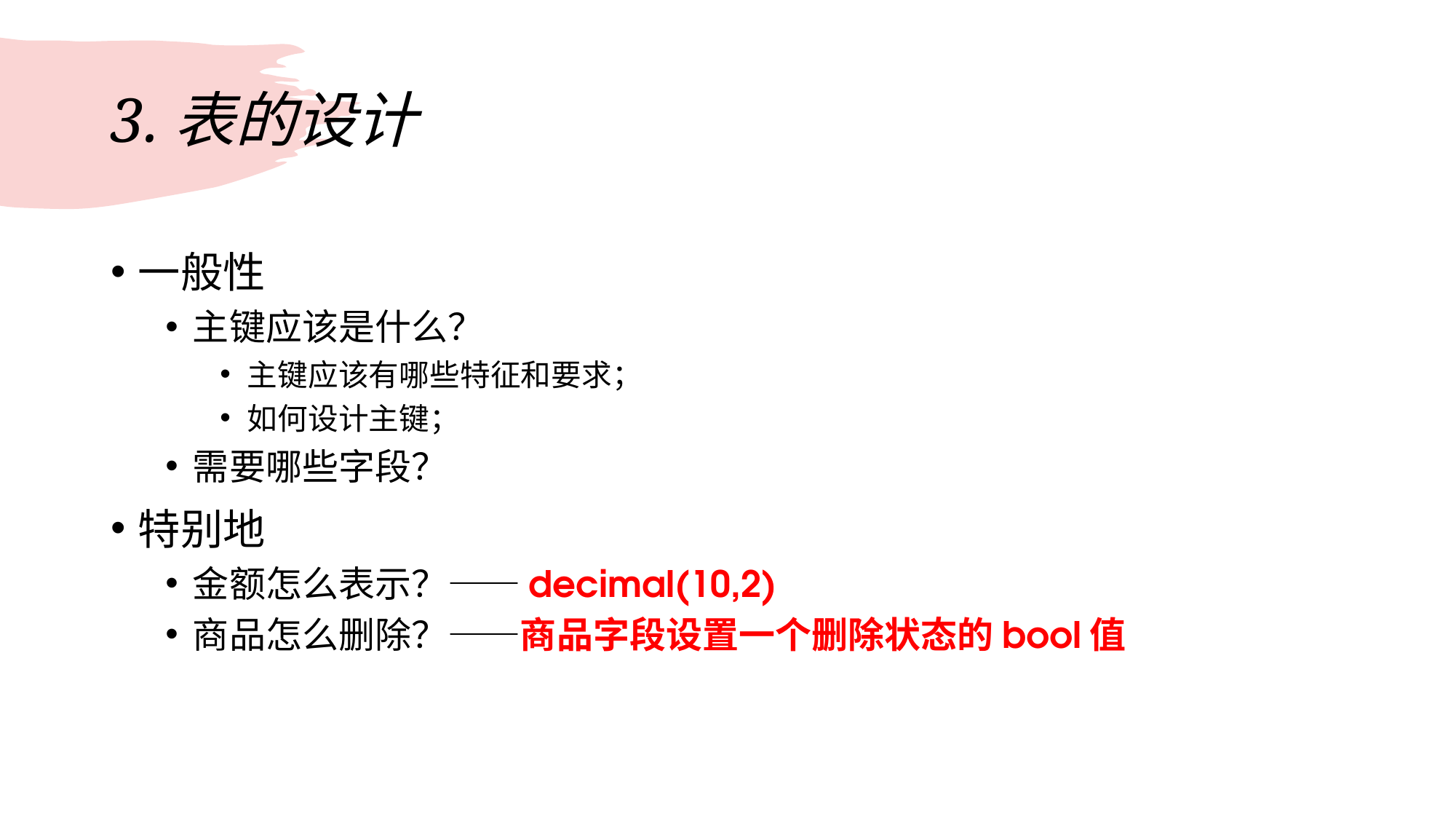

# 3.表的设计
一般性
主键应该是什么？
主键应该有哪些特征和要求；
如何设计主键；
需要哪些字段？
特别地
金额怎么表示？——decimal(10,2)
商品怎么删除？——商品字段设置一个删除状态的bool值